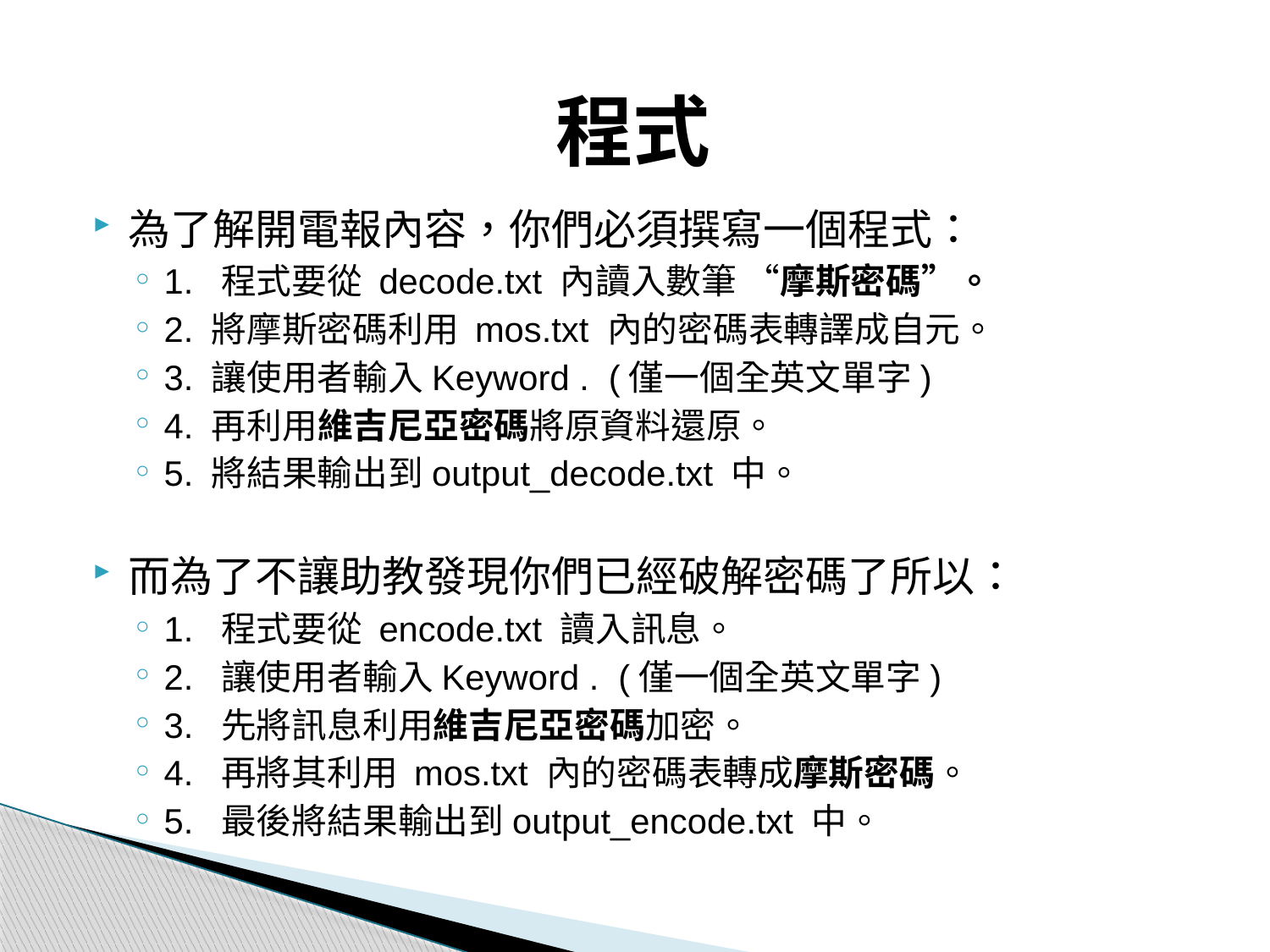

# 程式
為了解開電報內容，你們必須撰寫一個程式：
1.  程式要從 decode.txt 內讀入數筆 “摩斯密碼”。
2. 將摩斯密碼利用 mos.txt 內的密碼表轉譯成自元。
3. 讓使用者輸入Keyword .  (僅一個全英文單字)
4. 再利用維吉尼亞密碼將原資料還原。
5. 將結果輸出到output_decode.txt 中。

而為了不讓助教發現你們已經破解密碼了所以：
1.  程式要從 encode.txt 讀入訊息。
2.  讓使用者輸入Keyword .  (僅一個全英文單字)
3.  先將訊息利用維吉尼亞密碼加密。
4.  再將其利用 mos.txt 內的密碼表轉成摩斯密碼。
5.  最後將結果輸出到output_encode.txt 中。